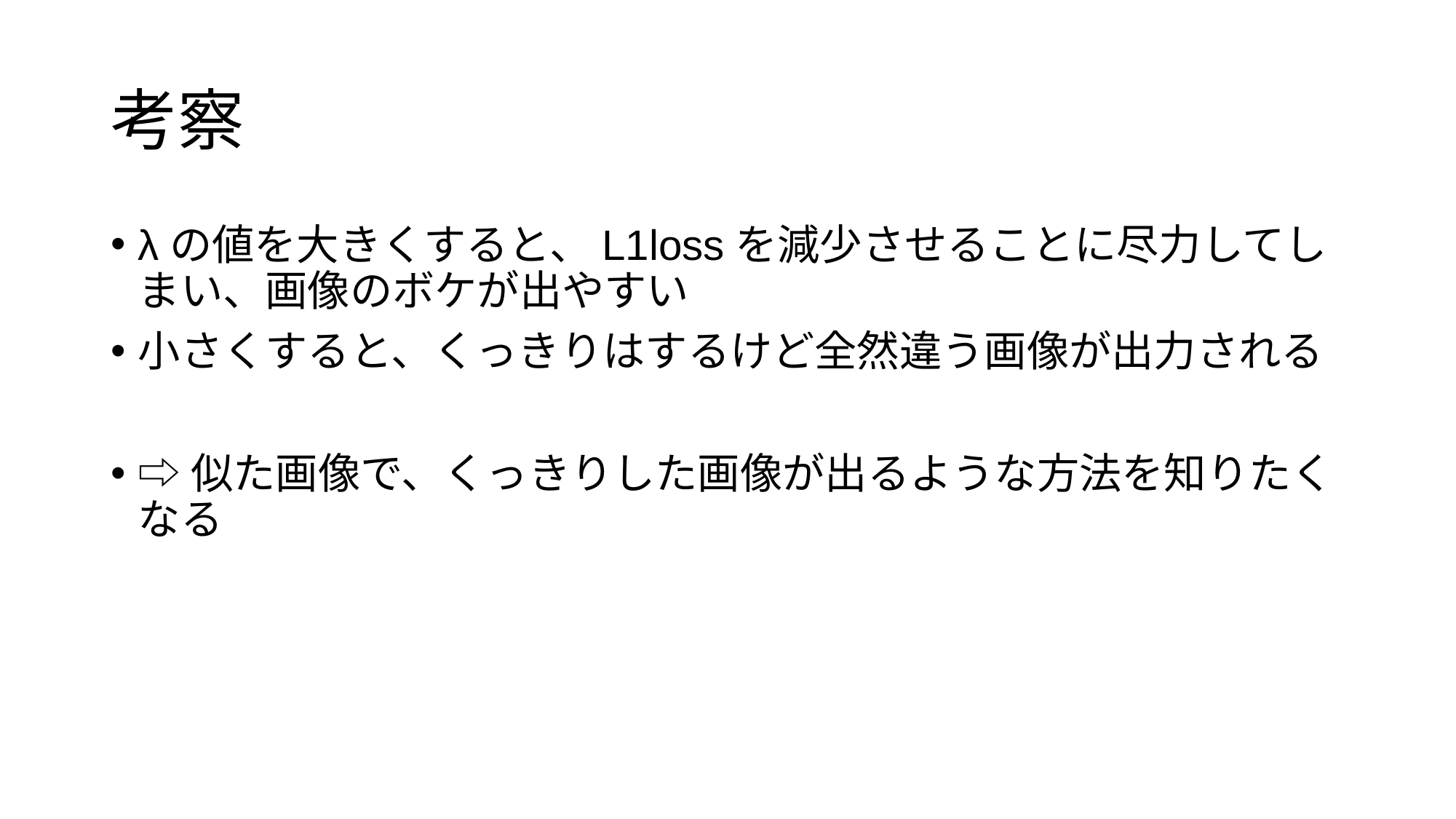

# 考察
λの値を大きくすると、L1lossを減少させることに尽力してしまい、画像のボケが出やすい
小さくすると、くっきりはするけど全然違う画像が出力される

⇨似た画像で、くっきりした画像が出るような方法を知りたくなる